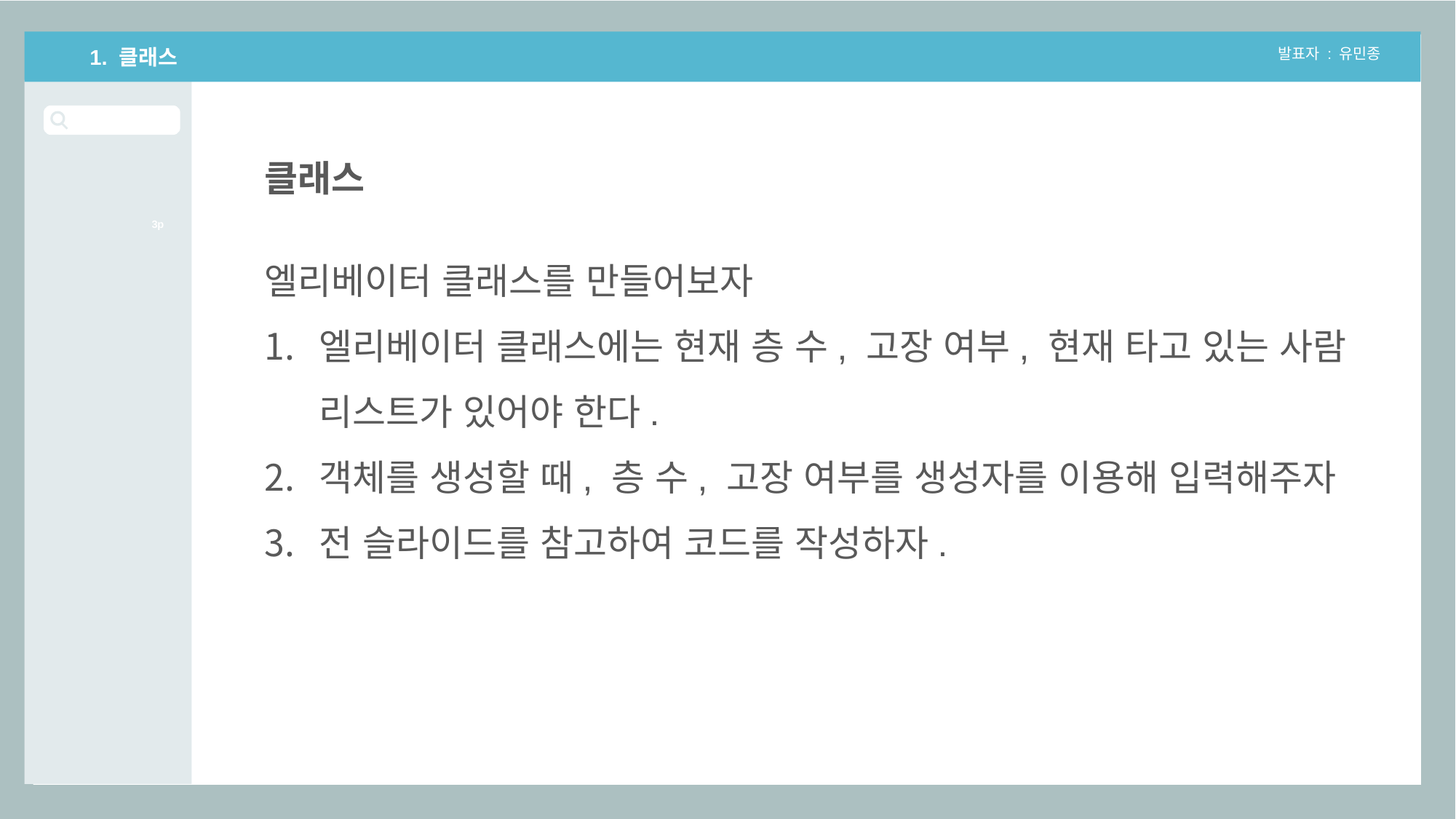

1. 클래스
발표자 : 유민종

클래스
3p
엘리베이터 클래스를 만들어보자
엘리베이터 클래스에는 현재 층 수, 고장 여부, 현재 타고 있는 사람 리스트가 있어야 한다.
객체를 생성할 때, 층 수, 고장 여부를 생성자를 이용해 입력해주자
전 슬라이드를 참고하여 코드를 작성하자.